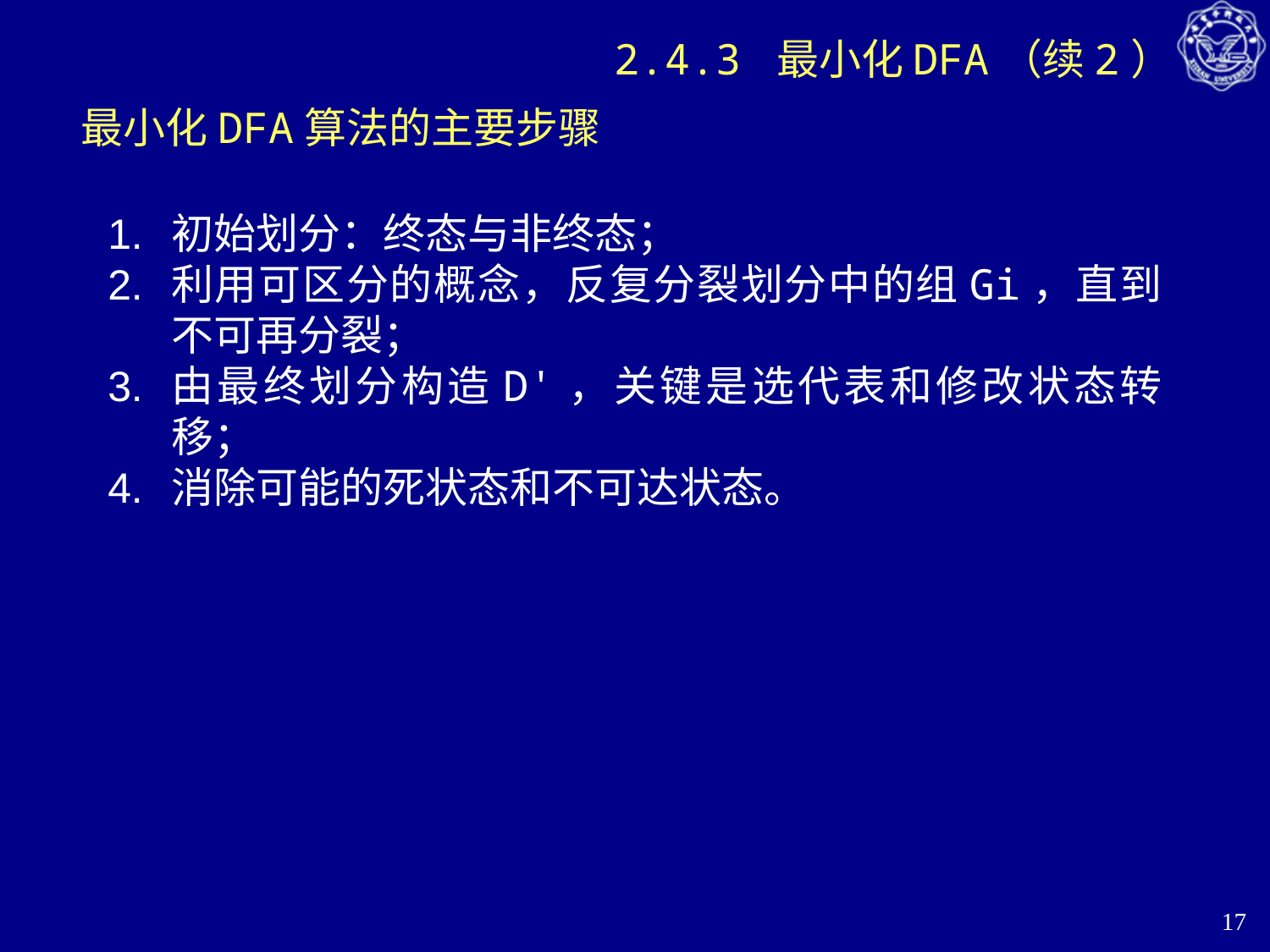

# 2.4.3 最小化DFA（续2）
最小化DFA算法的主要步骤
初始划分：终态与非终态；
利用可区分的概念，反复分裂划分中的组Gi，直到不可再分裂；
由最终划分构造D'，关键是选代表和修改状态转移；
消除可能的死状态和不可达状态。
17